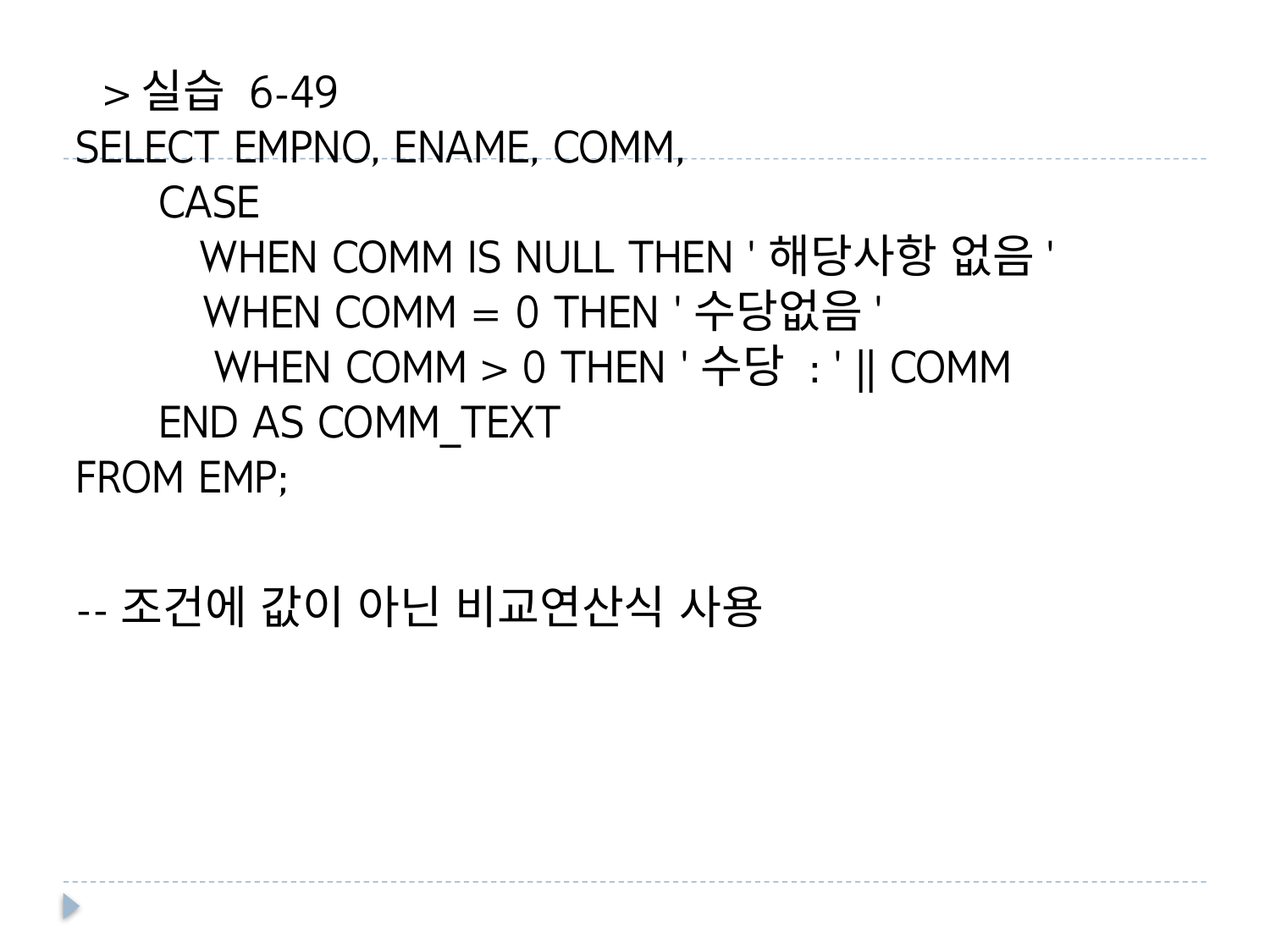

>실습 6-49
SELECT EMPNO, ENAME, COMM,
      CASE
         WHEN COMM IS NULL THEN '해당사항 없음'          	WHEN COMM = 0 THEN '수당없음'
          WHEN COMM > 0 THEN '수당 : ' || COMM
      END AS COMM_TEXT
FROM EMP;

--조건에 값이 아닌 비교연산식 사용